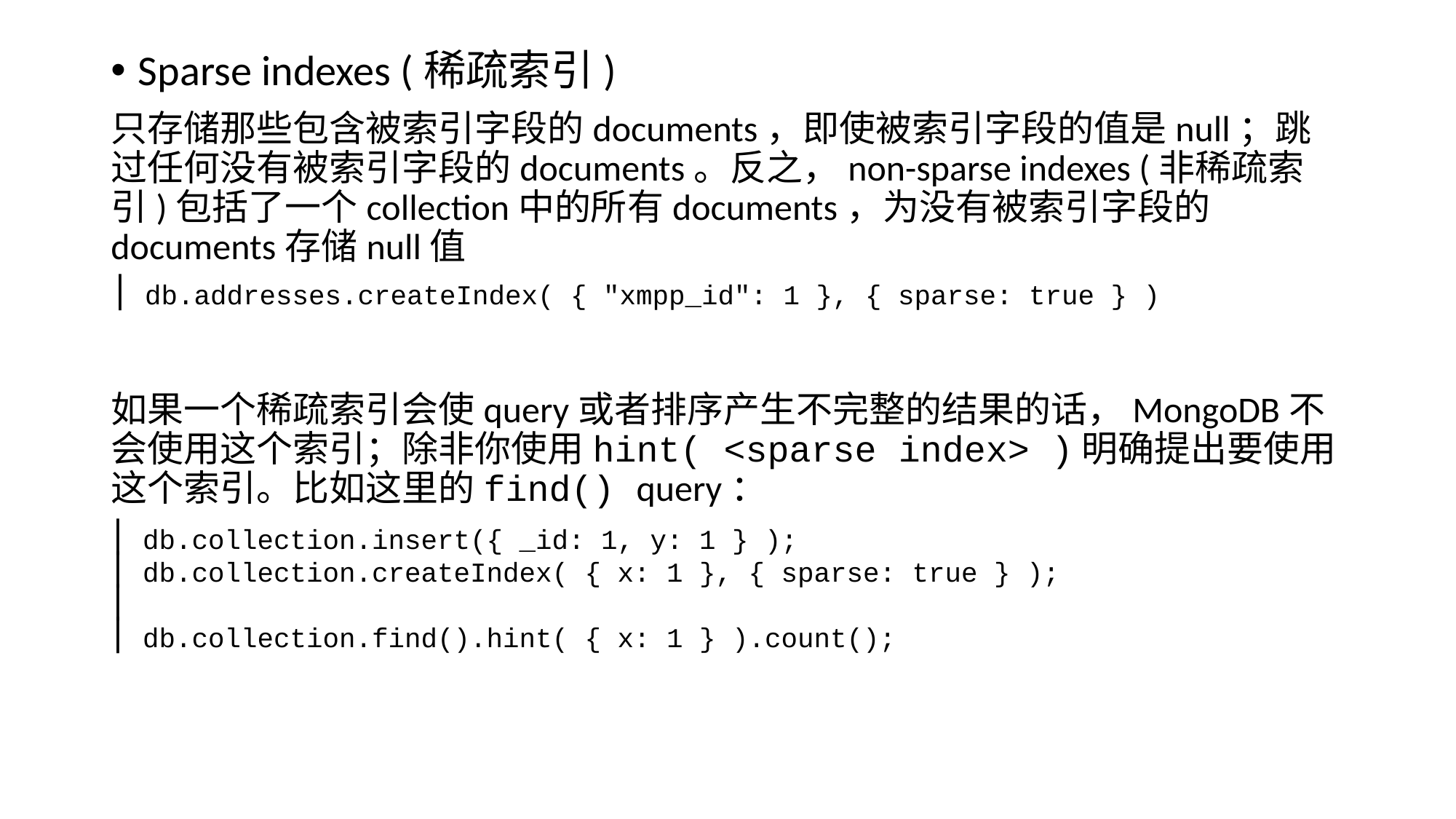

Sparse indexes (稀疏索引)
只存储那些包含被索引字段的documents，即使被索引字段的值是null；跳过任何没有被索引字段的documents。反之，non-sparse indexes (非稀疏索引)包括了一个collection中的所有documents，为没有被索引字段的documents存储null值

如果一个稀疏索引会使query或者排序产生不完整的结果的话，MongoDB不会使用这个索引；除非你使用hint( <sparse index> )明确提出要使用这个索引。比如这里的find() query：

db.addresses.createIndex( { "xmpp_id": 1 }, { sparse: true } )
db.collection.insert({ _id: 1, y: 1 } );
db.collection.createIndex( { x: 1 }, { sparse: true } );

db.collection.find().hint( { x: 1 } ).count();